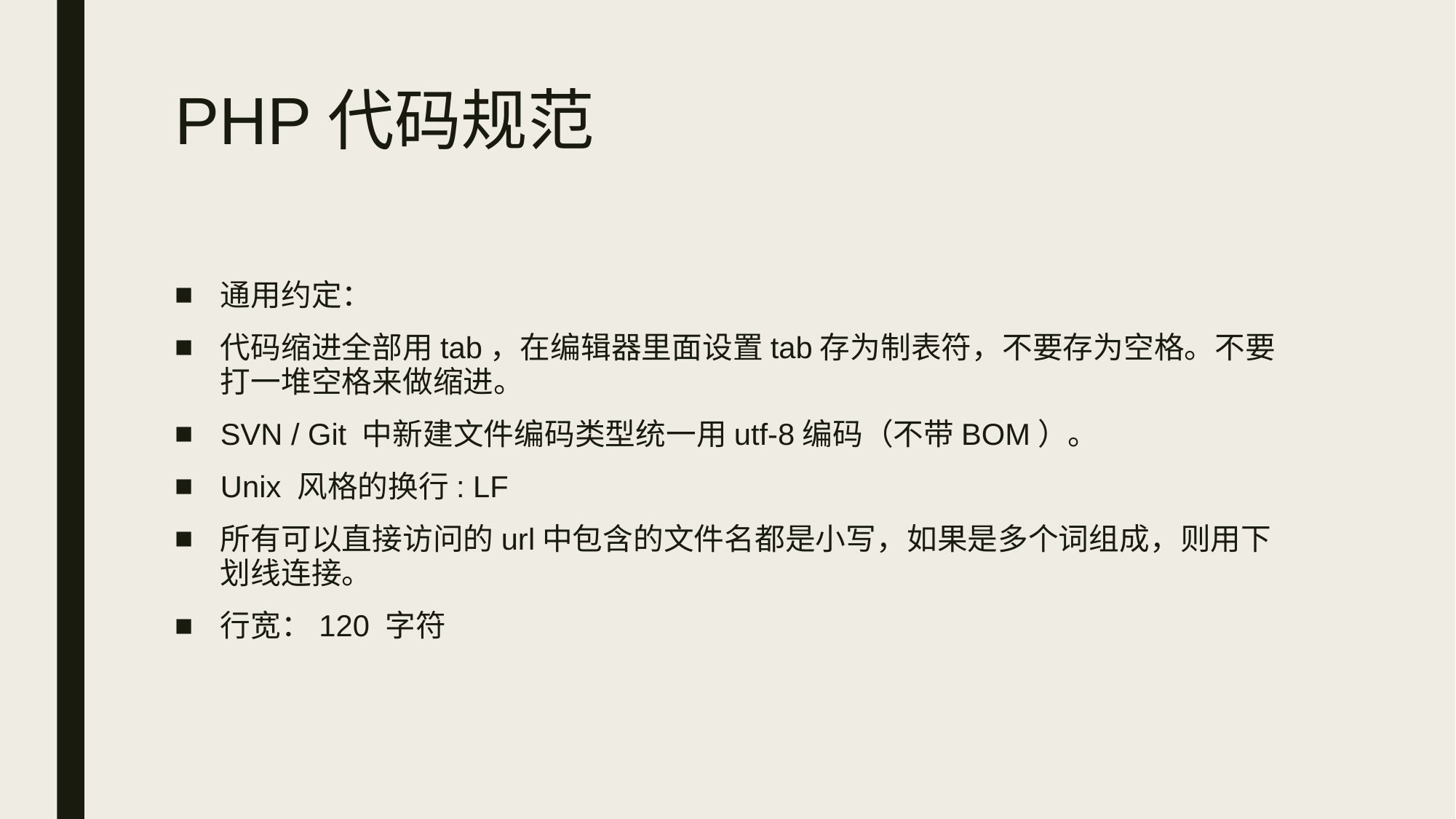

# PHP代码规范
通用约定：
代码缩进全部用tab，在编辑器里面设置tab存为制表符，不要存为空格。不要打一堆空格来做缩进。
SVN / Git 中新建文件编码类型统一用utf-8编码（不带BOM）。
Unix 风格的换行: LF
所有可以直接访问的url中包含的文件名都是小写，如果是多个词组成，则用下划线连接。
行宽：120 字符